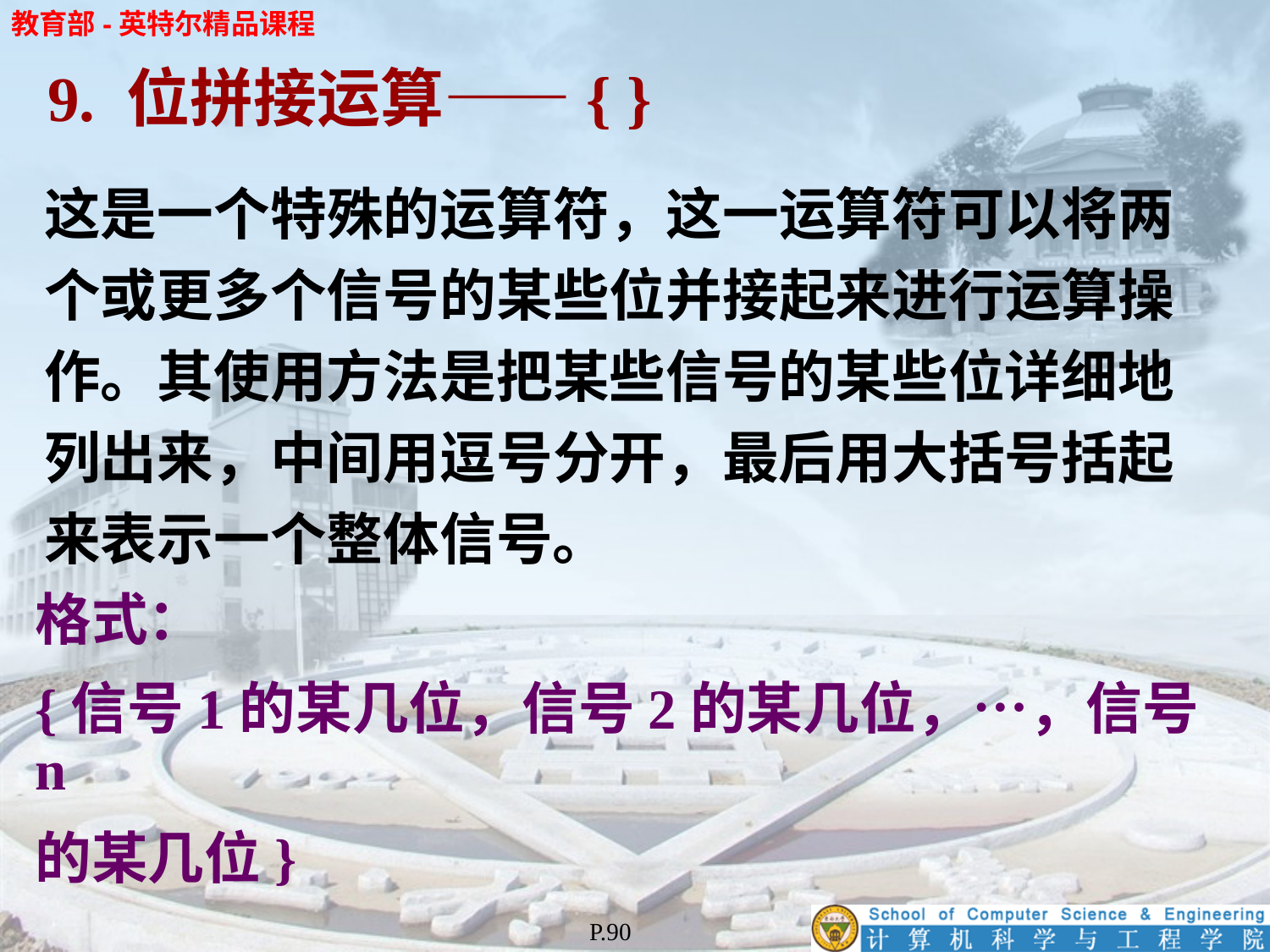

9. 位拼接运算——{ }
这是一个特殊的运算符，这一运算符可以将两个或更多个信号的某些位并接起来进行运算操作。其使用方法是把某些信号的某些位详细地列出来，中间用逗号分开，最后用大括号括起来表示一个整体信号。
格式：
{信号1的某几位，信号2的某几位，…，信号n
的某几位}
P.90